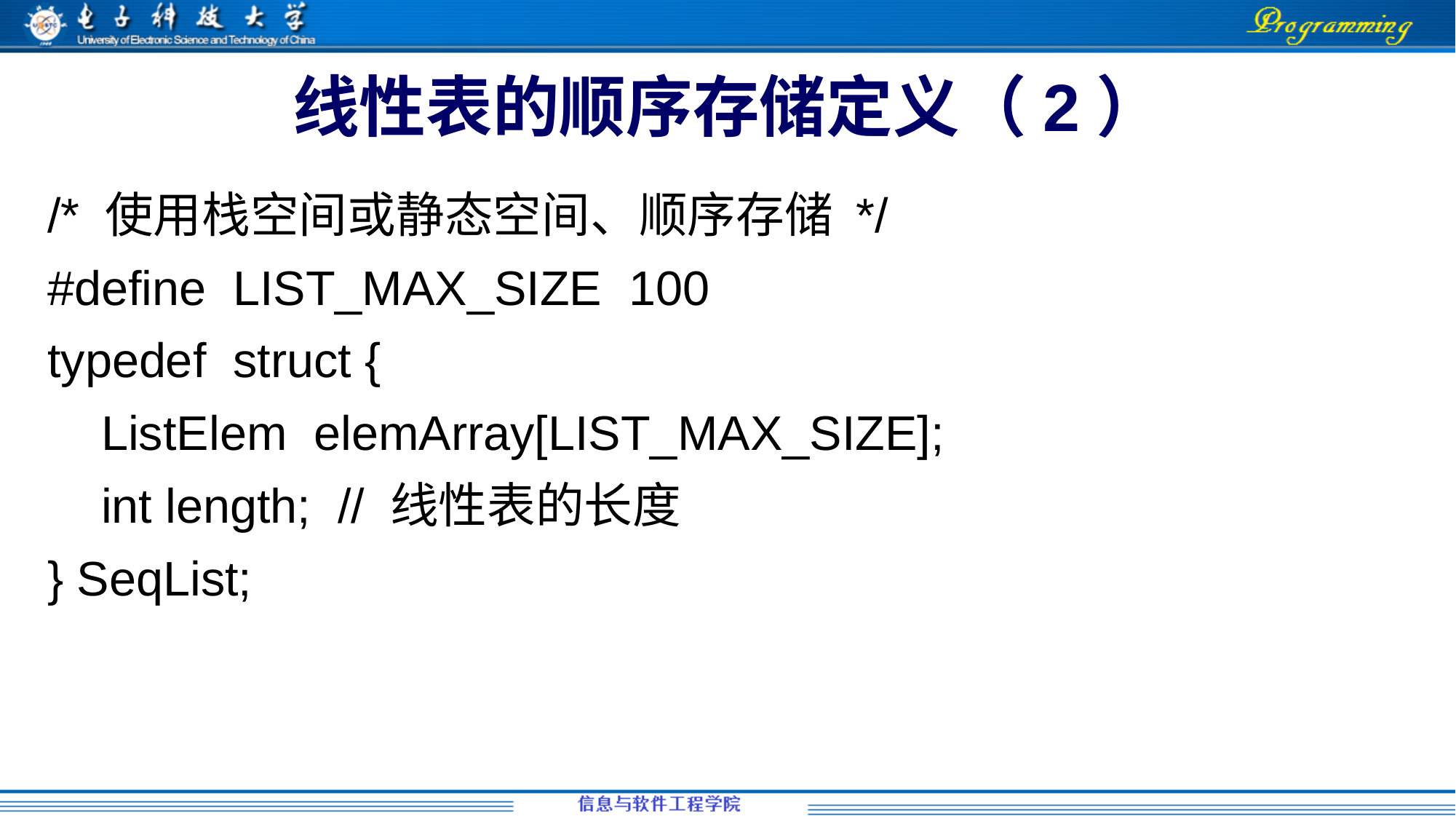

# 线性表的顺序存储定义（2）
/* 使用栈空间或静态空间、顺序存储 */
#define  LIST_MAX_SIZE  100
typedef  struct {
    ListElem  elemArray[LIST_MAX_SIZE];
    int length;  // 线性表的长度
} SeqList;